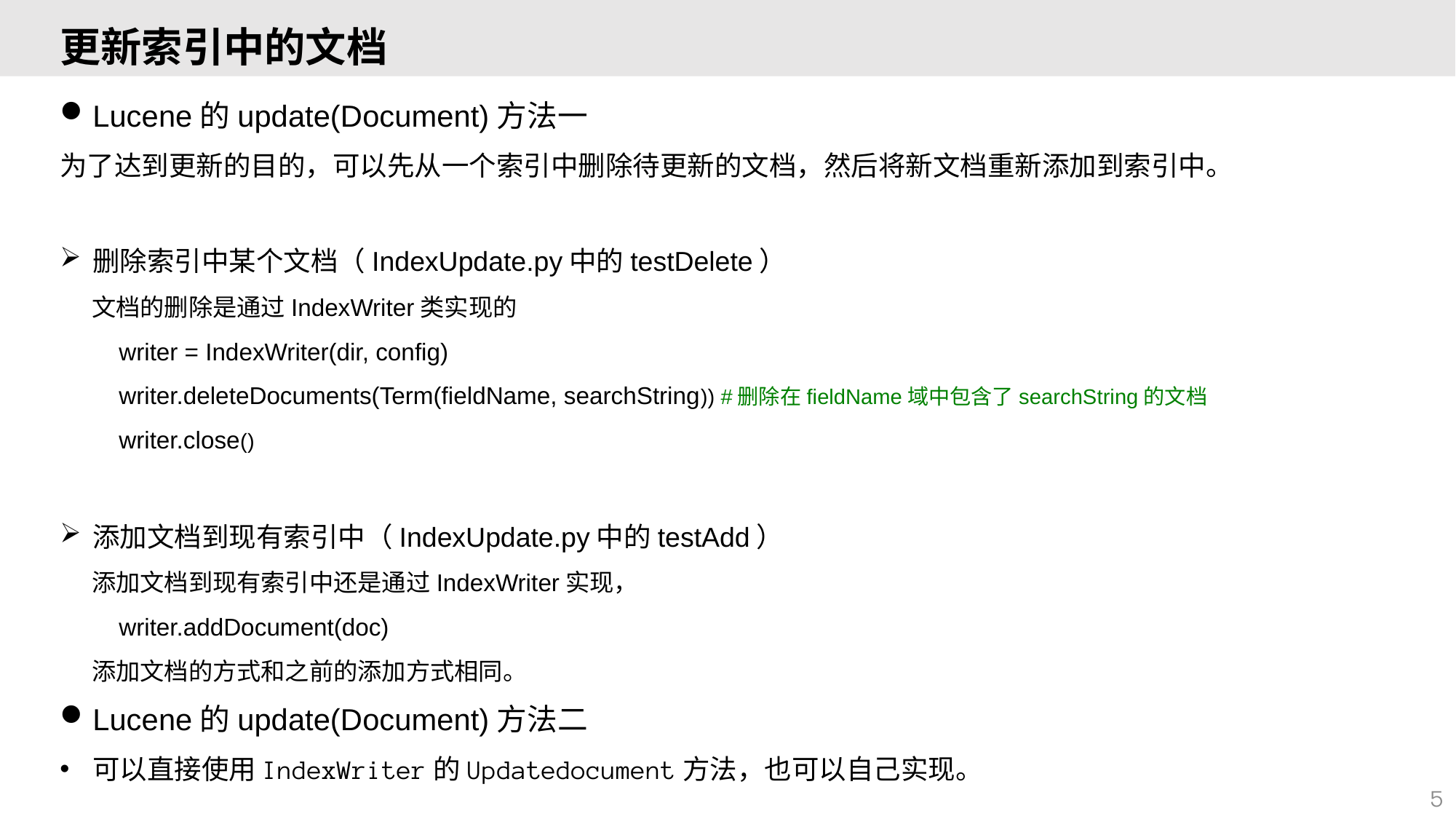

# 更新索引中的文档
Lucene的update(Document)方法一
为了达到更新的目的，可以先从一个索引中删除待更新的文档，然后将新文档重新添加到索引中。

删除索引中某个文档（IndexUpdate.py中的testDelete）
文档的删除是通过IndexWriter类实现的
    writer = IndexWriter(dir, config)
    writer.deleteDocuments(Term(fieldName, searchString)) #删除在fieldName域中包含了searchString的文档
    writer.close()

添加文档到现有索引中（IndexUpdate.py中的testAdd）
添加文档到现有索引中还是通过IndexWriter实现，
    writer.addDocument(doc)
添加文档的方式和之前的添加方式相同。
Lucene的update(Document)方法二
可以直接使用IndexWriter的Updatedocument方法，也可以自己实现。
5